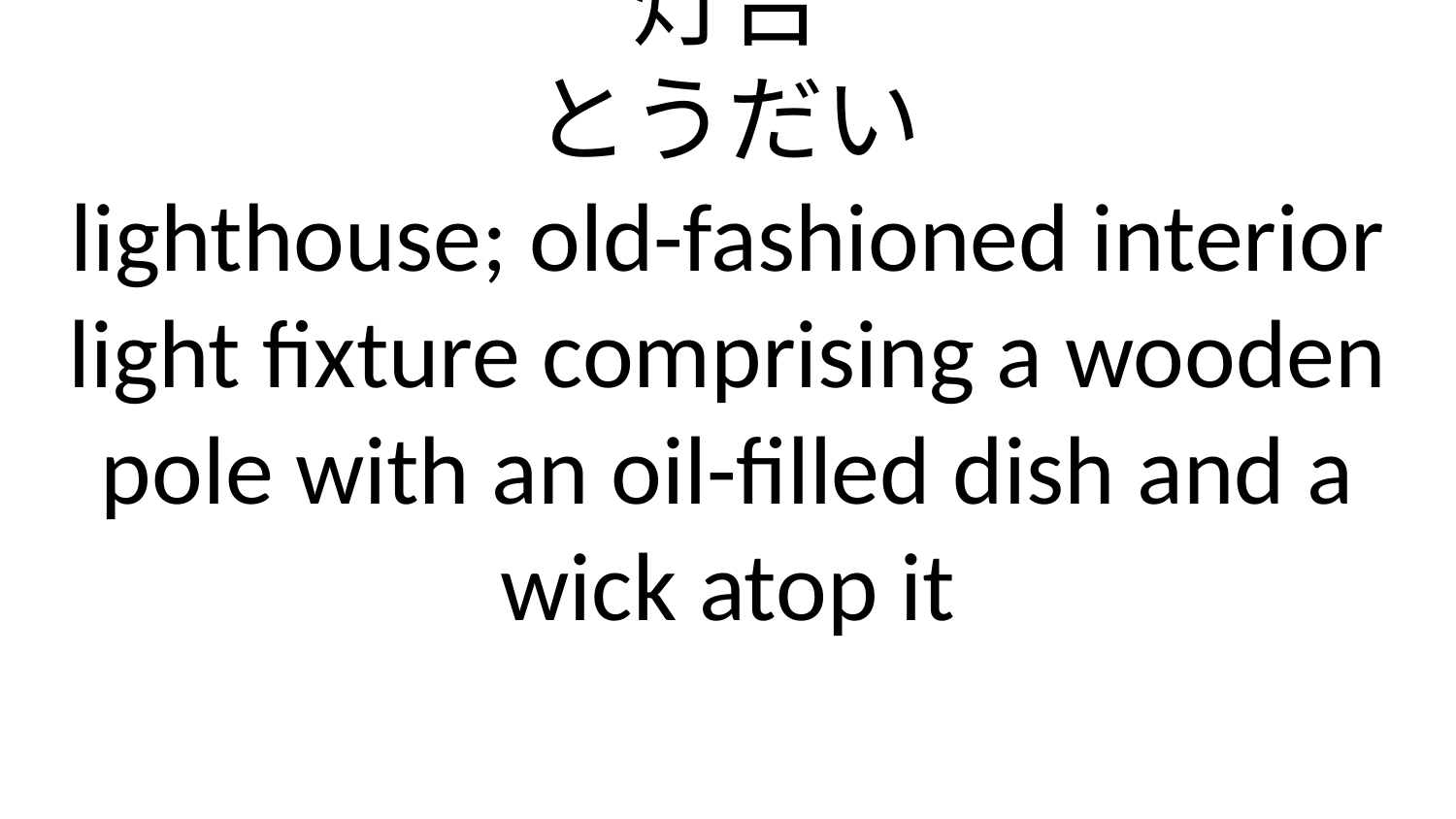

灯台
とうだい
lighthouse; old-fashioned interior light fixture comprising a wooden pole with an oil-filled dish and a wick atop it